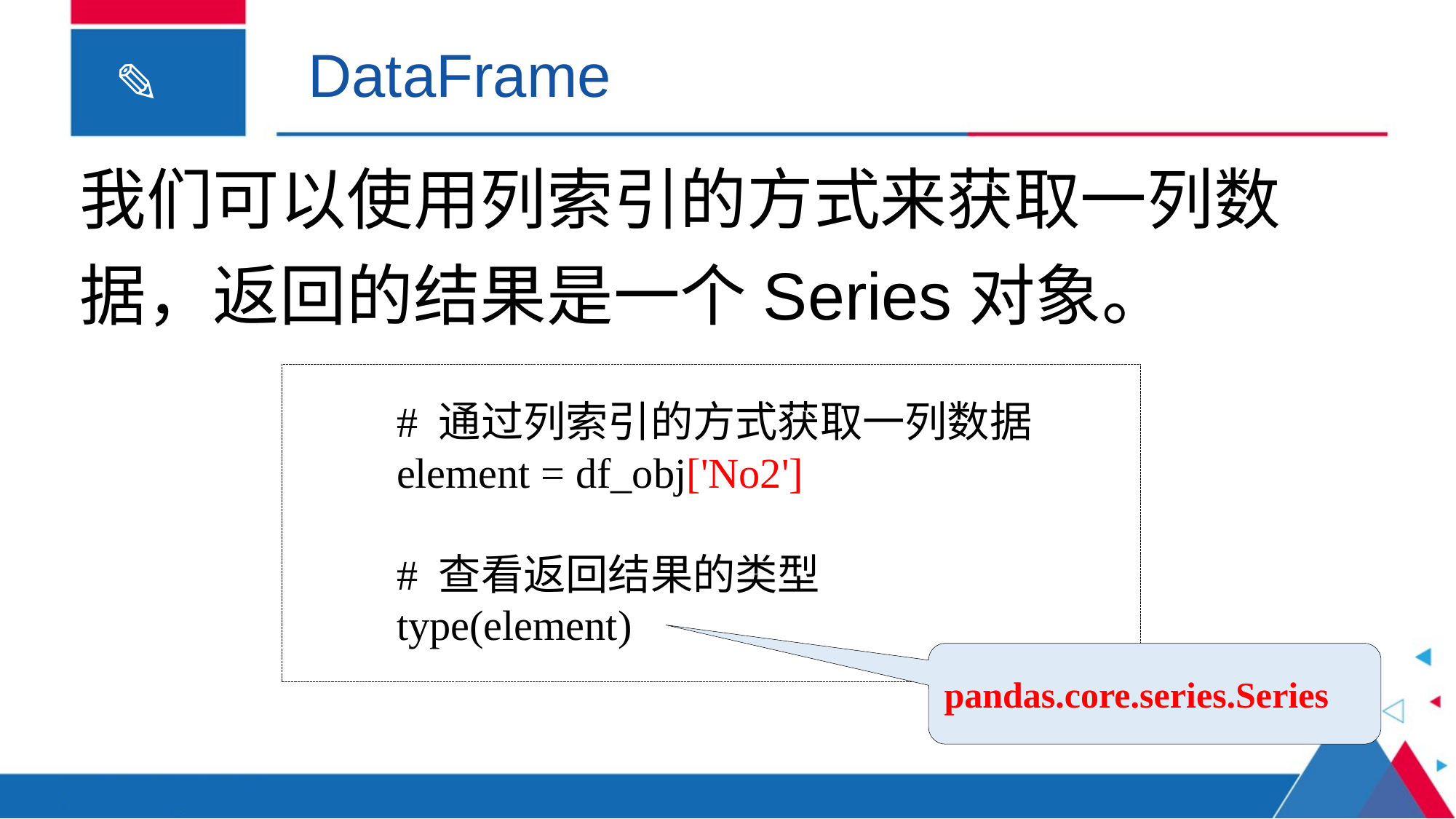

DataFrame
我们可以使用列索引的方式来获取一列数据，返回的结果是一个Series对象。

# 通过列索引的方式获取一列数据
element = df_obj['No2']

# 查看返回结果的类型
type(element)
pandas.core.series.Series